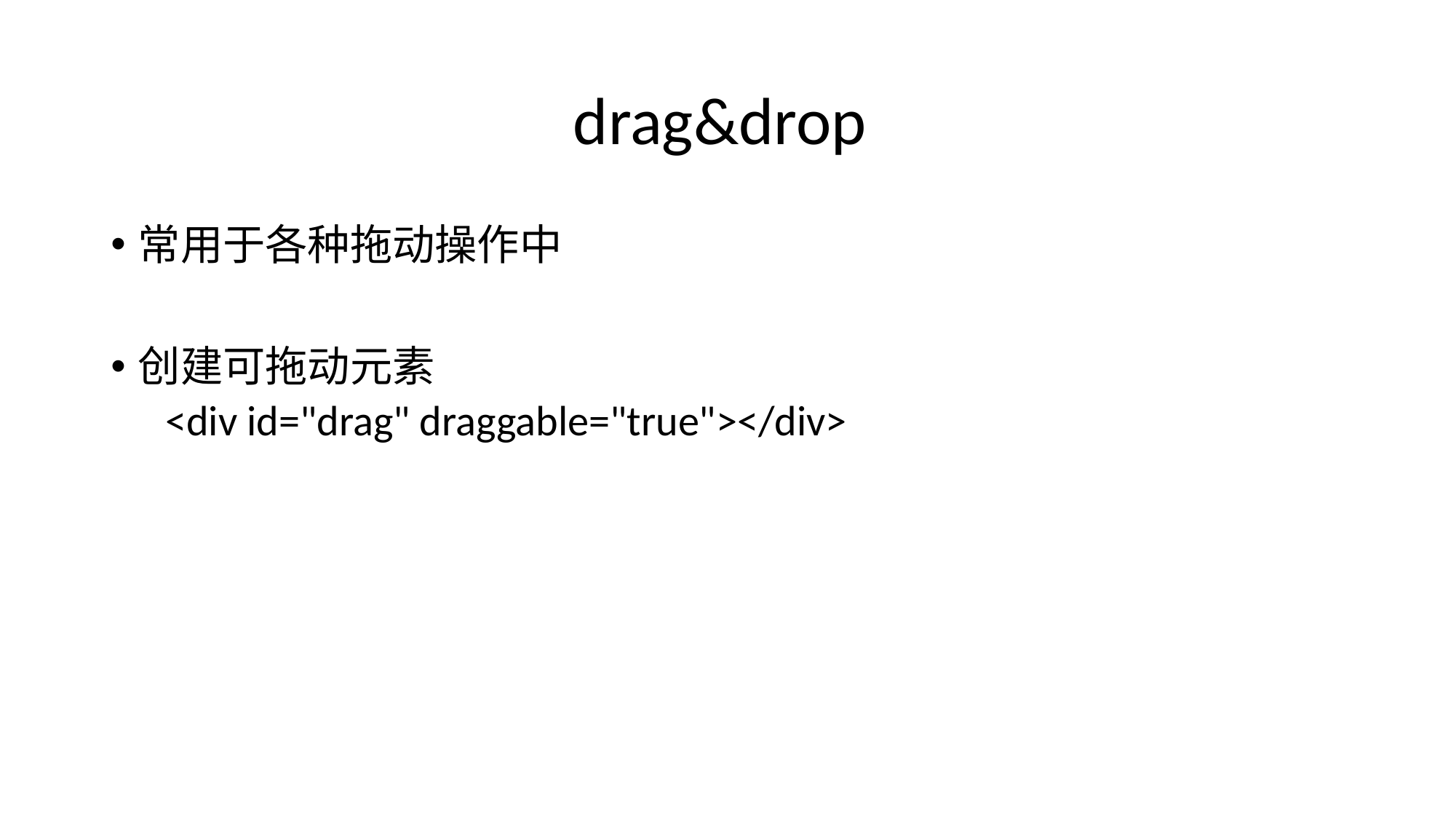

# drag&drop
常用于各种拖动操作中

创建可拖动元素
<div id="drag" draggable="true"></div>